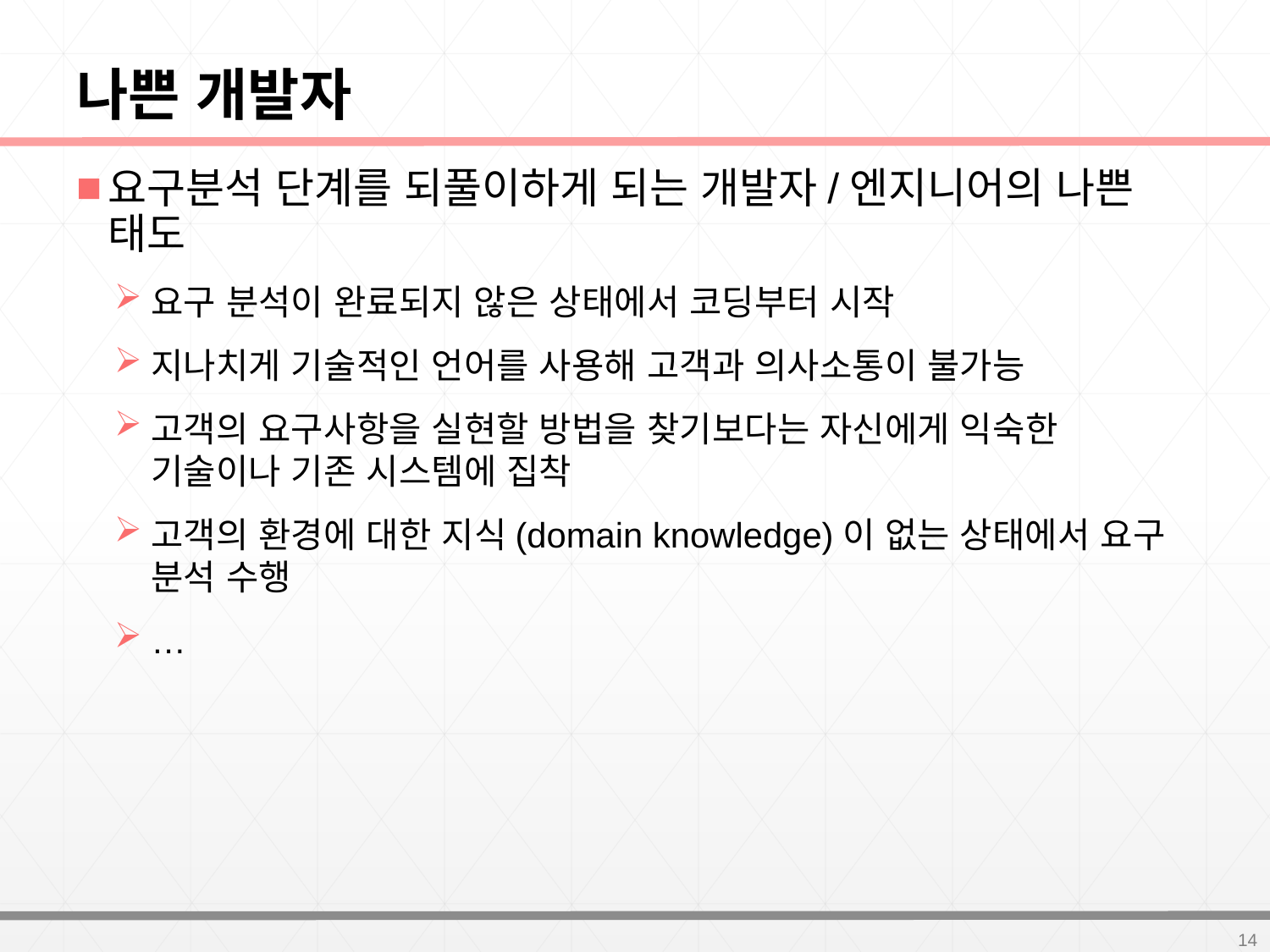

# 나쁜 개발자
요구분석 단계를 되풀이하게 되는 개발자/엔지니어의 나쁜 태도
요구 분석이 완료되지 않은 상태에서 코딩부터 시작
지나치게 기술적인 언어를 사용해 고객과 의사소통이 불가능
고객의 요구사항을 실현할 방법을 찾기보다는 자신에게 익숙한 기술이나 기존 시스템에 집착
고객의 환경에 대한 지식(domain knowledge)이 없는 상태에서 요구 분석 수행
…

14